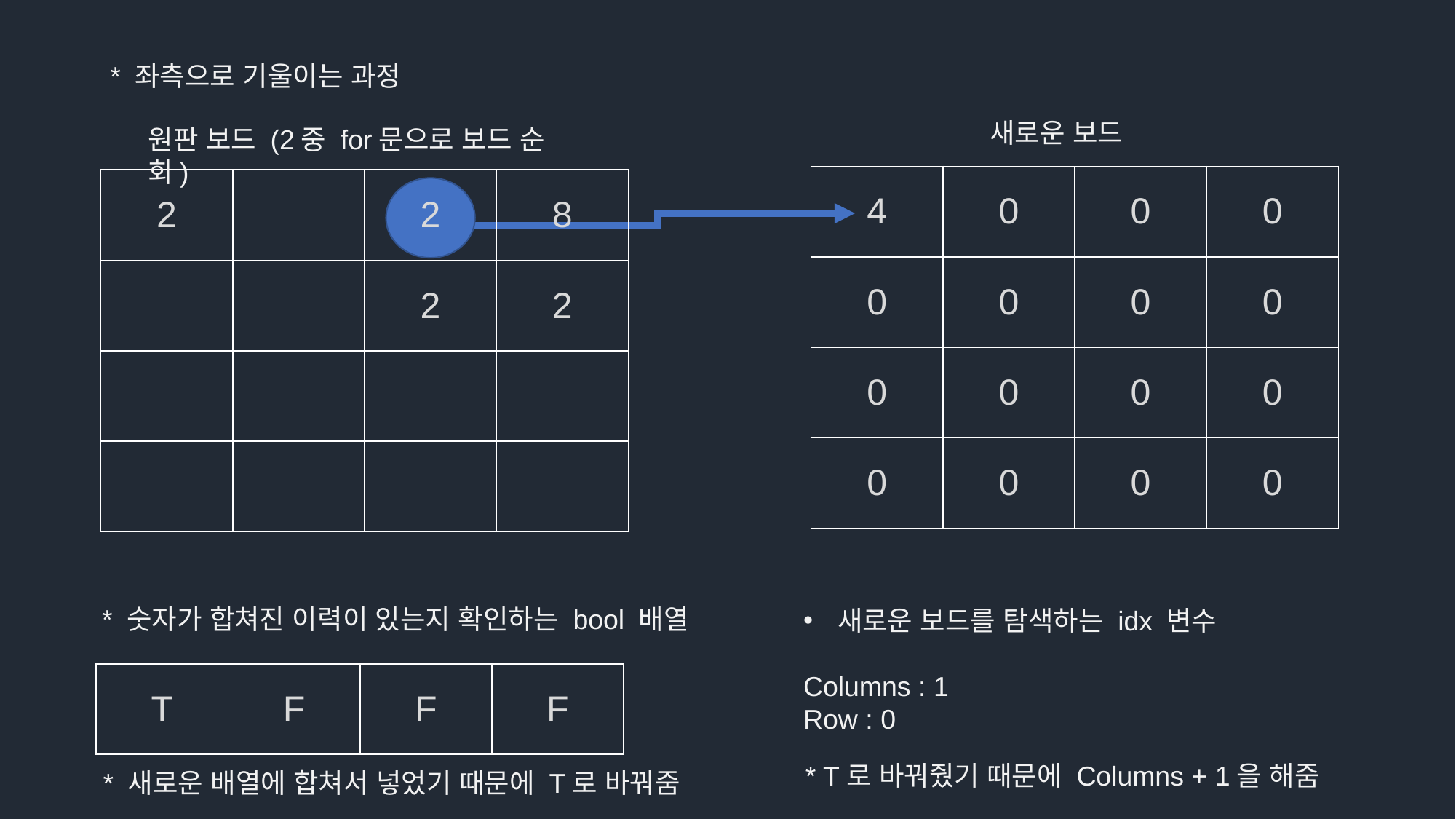

* 좌측으로 기울이는 과정
새로운 보드
원판 보드 (2중 for문으로 보드 순회)
| 4 | 0 | 0 | 0 |
| --- | --- | --- | --- |
| 0 | 0 | 0 | 0 |
| 0 | 0 | 0 | 0 |
| 0 | 0 | 0 | 0 |
| 2 |  | 2 | 8 |
| --- | --- | --- | --- |
|  |  | 2 | 2 |
|  |  |  |  |
|  |  |  |  |

* 숫자가 합쳐진 이력이 있는지 확인하는 bool 배열
새로운 보드를 탐색하는 idx 변수

Columns : 1
Row : 0
| T | F | F | F |
| --- | --- | --- | --- |
* T로 바꿔줬기 때문에 Columns + 1을 해줌
* 새로운 배열에 합쳐서 넣었기 때문에 T로 바꿔줌